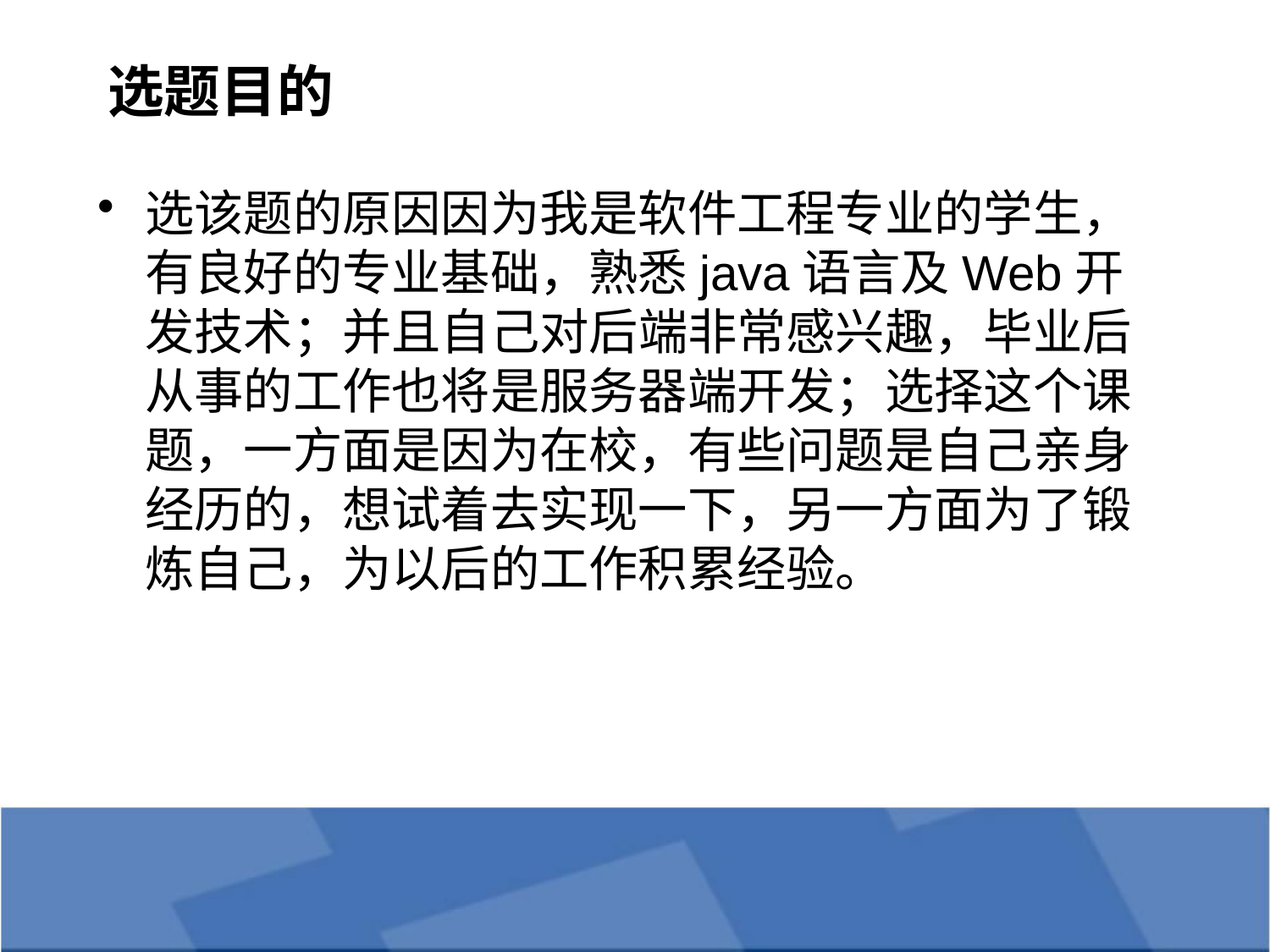

# 选题目的
选该题的原因因为我是软件工程专业的学生，有良好的专业基础，熟悉java语言及Web开发技术；并且自己对后端非常感兴趣，毕业后从事的工作也将是服务器端开发；选择这个课题，一方面是因为在校，有些问题是自己亲身经历的，想试着去实现一下，另一方面为了锻炼自己，为以后的工作积累经验。